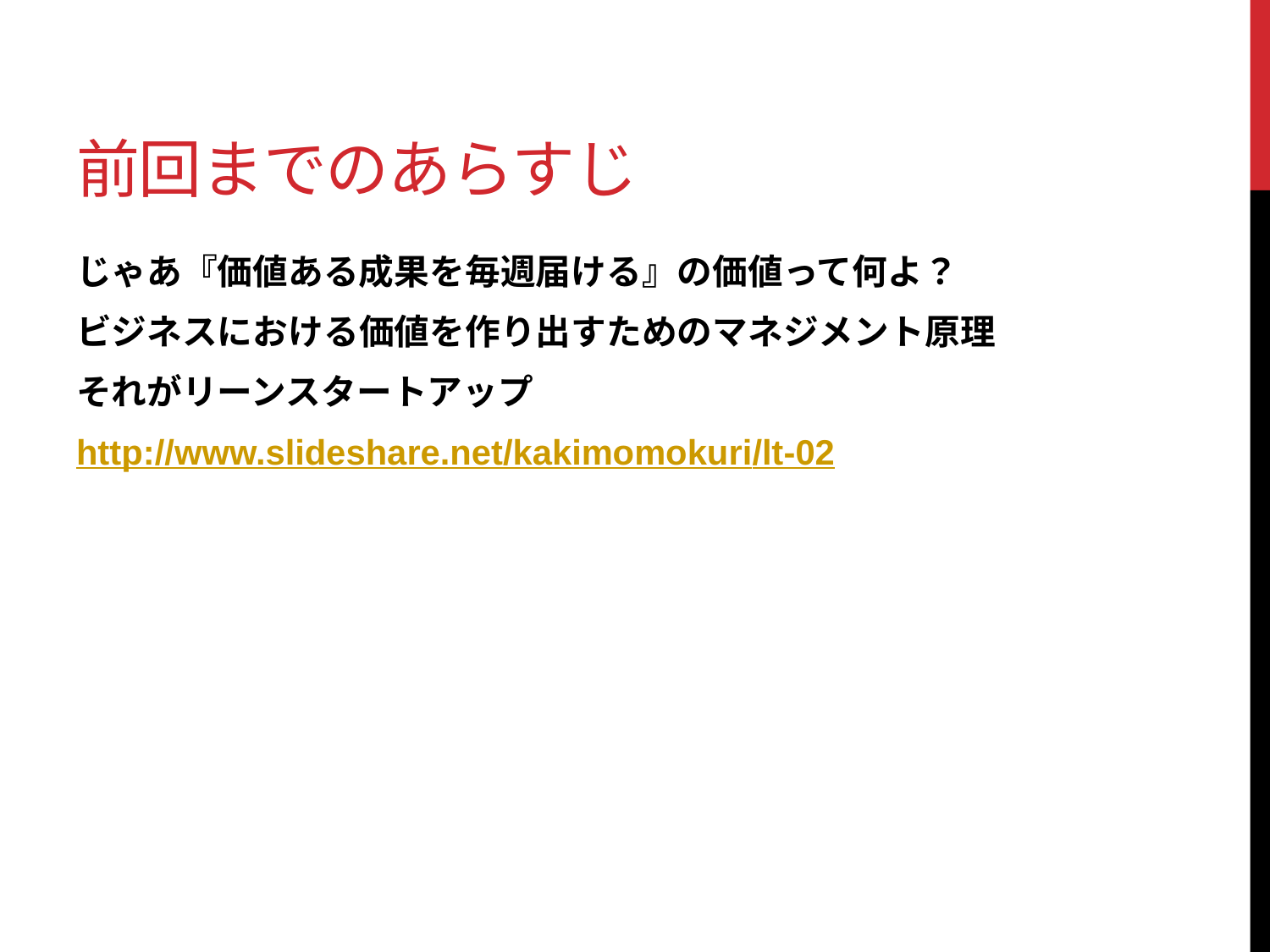

# 前回までのあらすじ
じゃあ『価値ある成果を毎週届ける』の価値って何よ？
ビジネスにおける価値を作り出すためのマネジメント原理
それがリーンスタートアップ
http://www.slideshare.net/kakimomokuri/lt-02